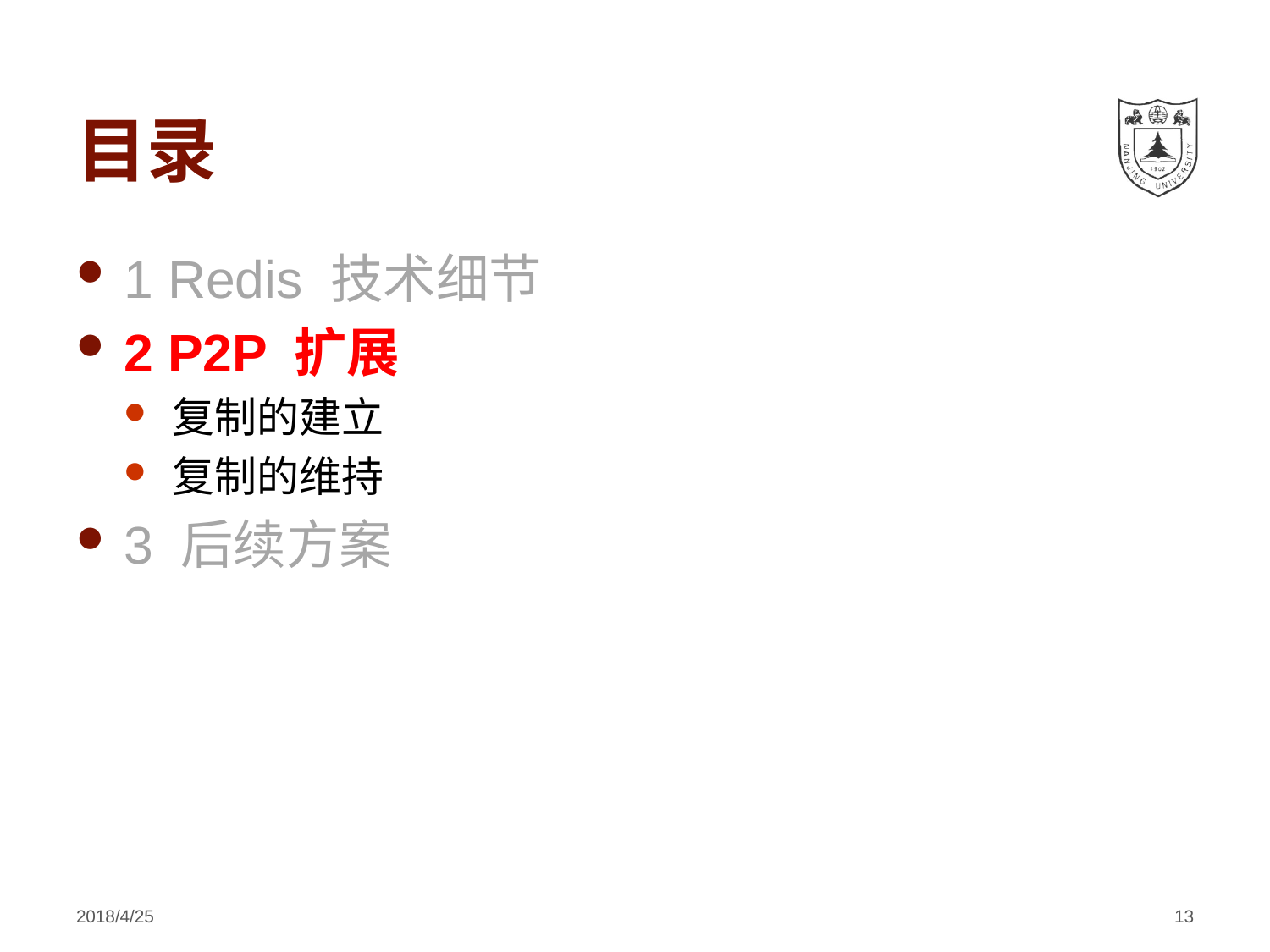

# 目录
1 Redis 技术细节
2 P2P 扩展
复制的建立
复制的维持
3 后续方案
2018/4/25

13